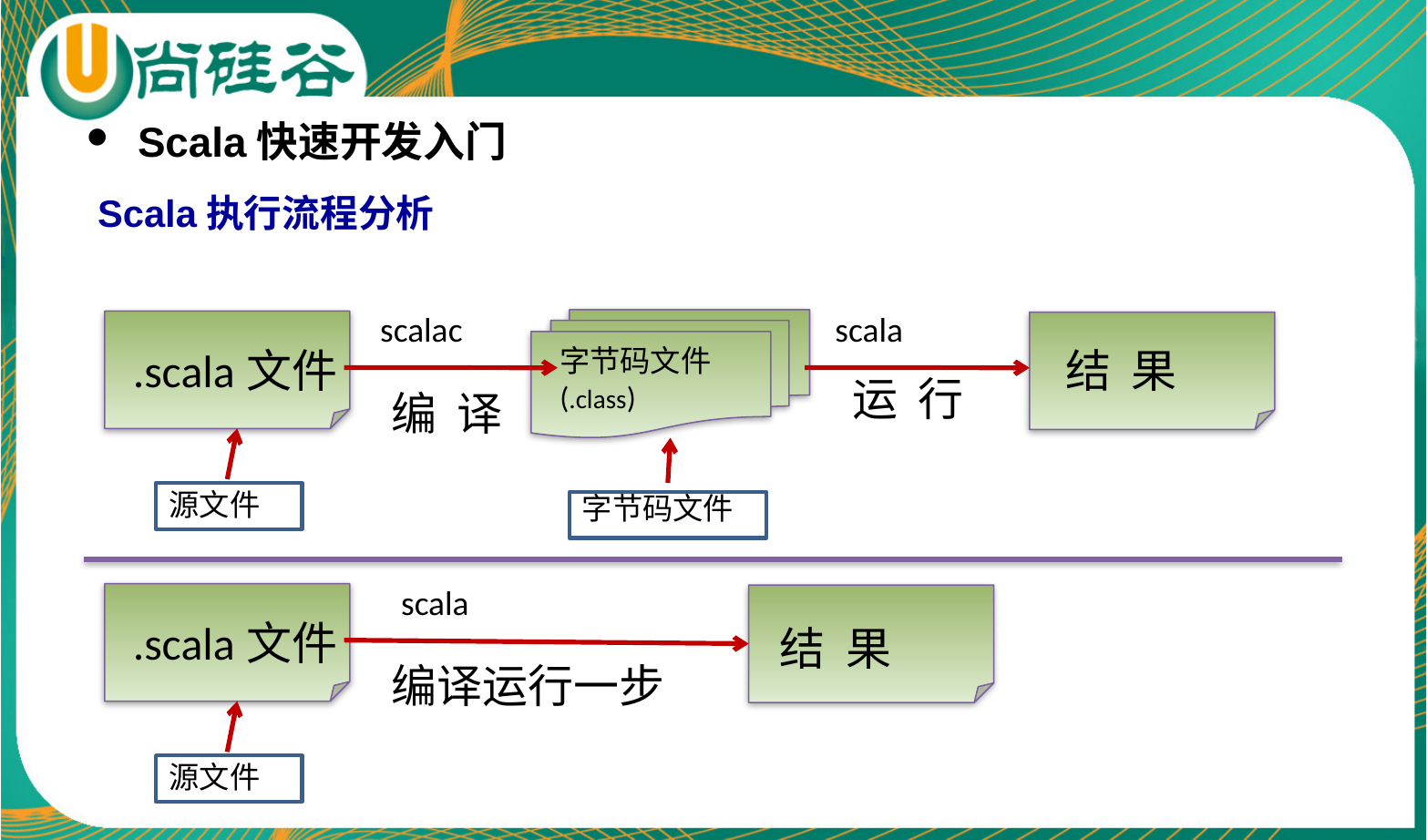

Scala快速开发入门
Scala执行流程分析

scala
scalac

结  果
.scala文件
字节码文件
(.class)
运  行
编  译
源文件

字节码文件

scala

.scala文件
结  果
编译运行一步
源文件